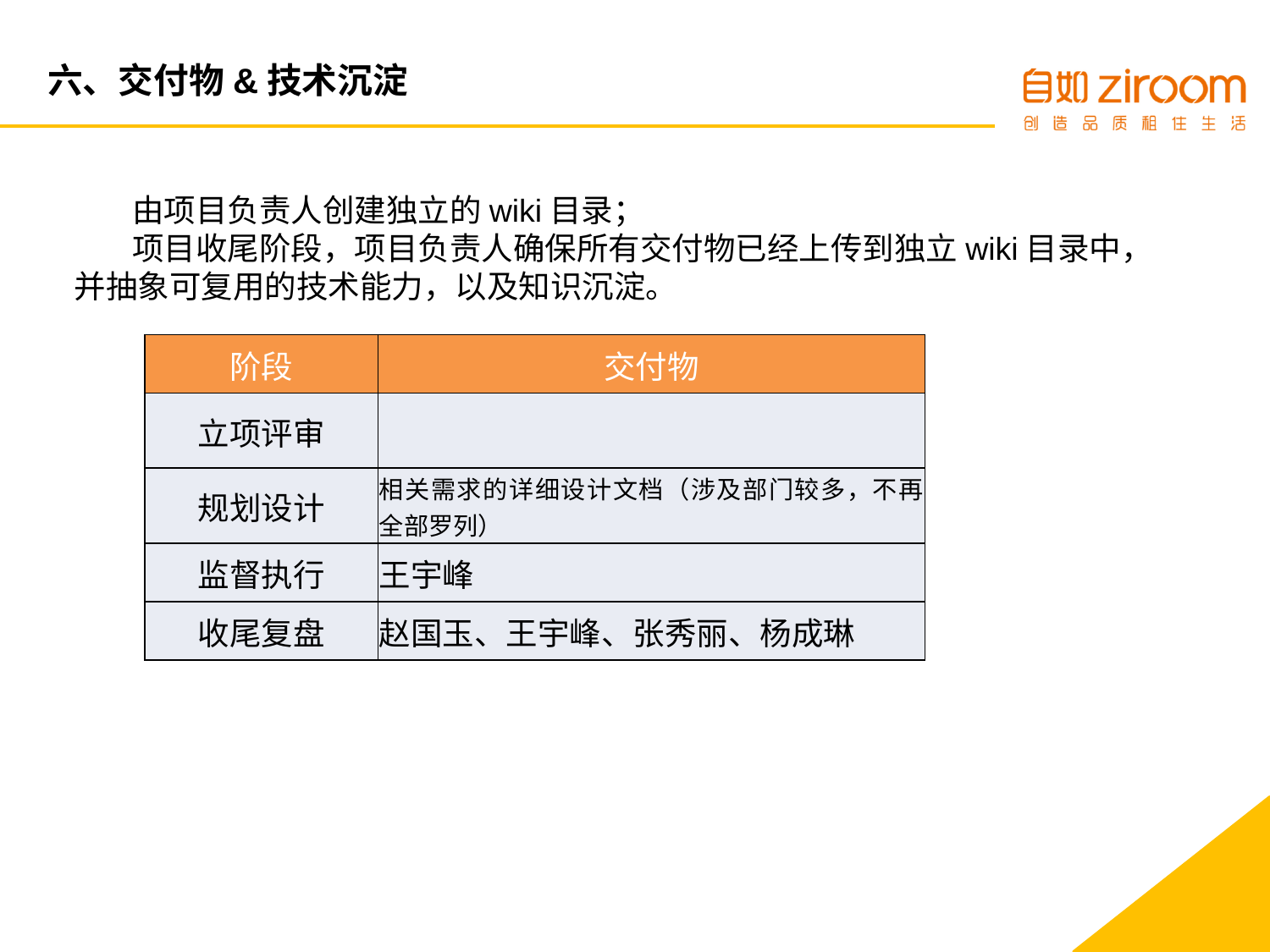

# 六、交付物&技术沉淀
       由项目负责人创建独立的wiki目录；
       项目收尾阶段，项目负责人确保所有交付物已经上传到独立wiki目录中，并抽象可复用的技术能力，以及知识沉淀。
| 阶段 | 交付物 |
| --- | --- |
| 立项评审 |  |
| 规划设计 | 相关需求的详细设计文档（涉及部门较多，不再全部罗列） |
| 监督执行 | 王宇峰 |
| 收尾复盘 | 赵国玉、王宇峰、张秀丽、杨成琳 |